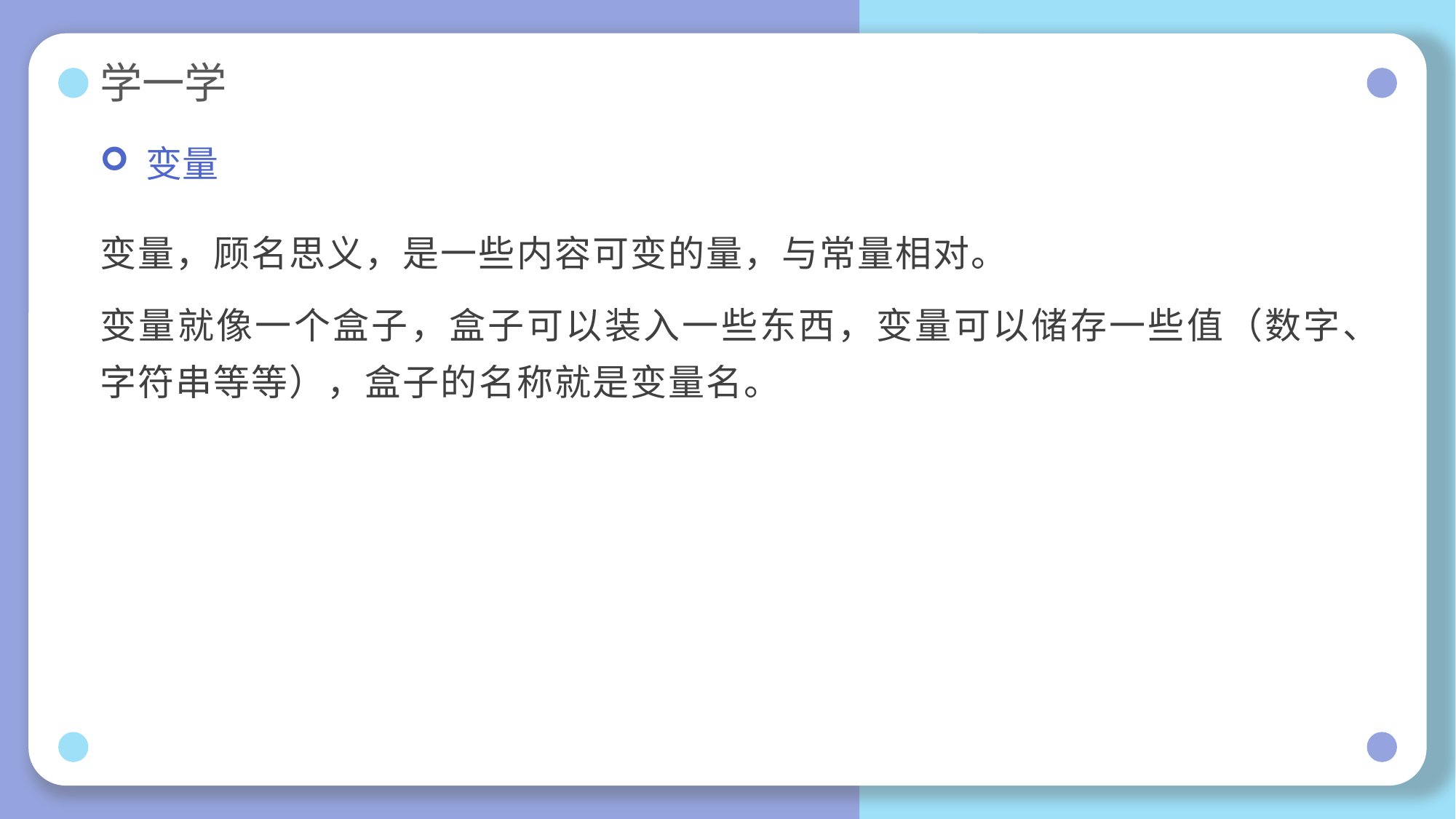

# 学一学
 变量
变量，顾名思义，是一些内容可变的量，与常量相对。
变量就像一个盒子，盒子可以装入一些东西，变量可以储存一些值（数字、字符串等等），盒子的名称就是变量名。